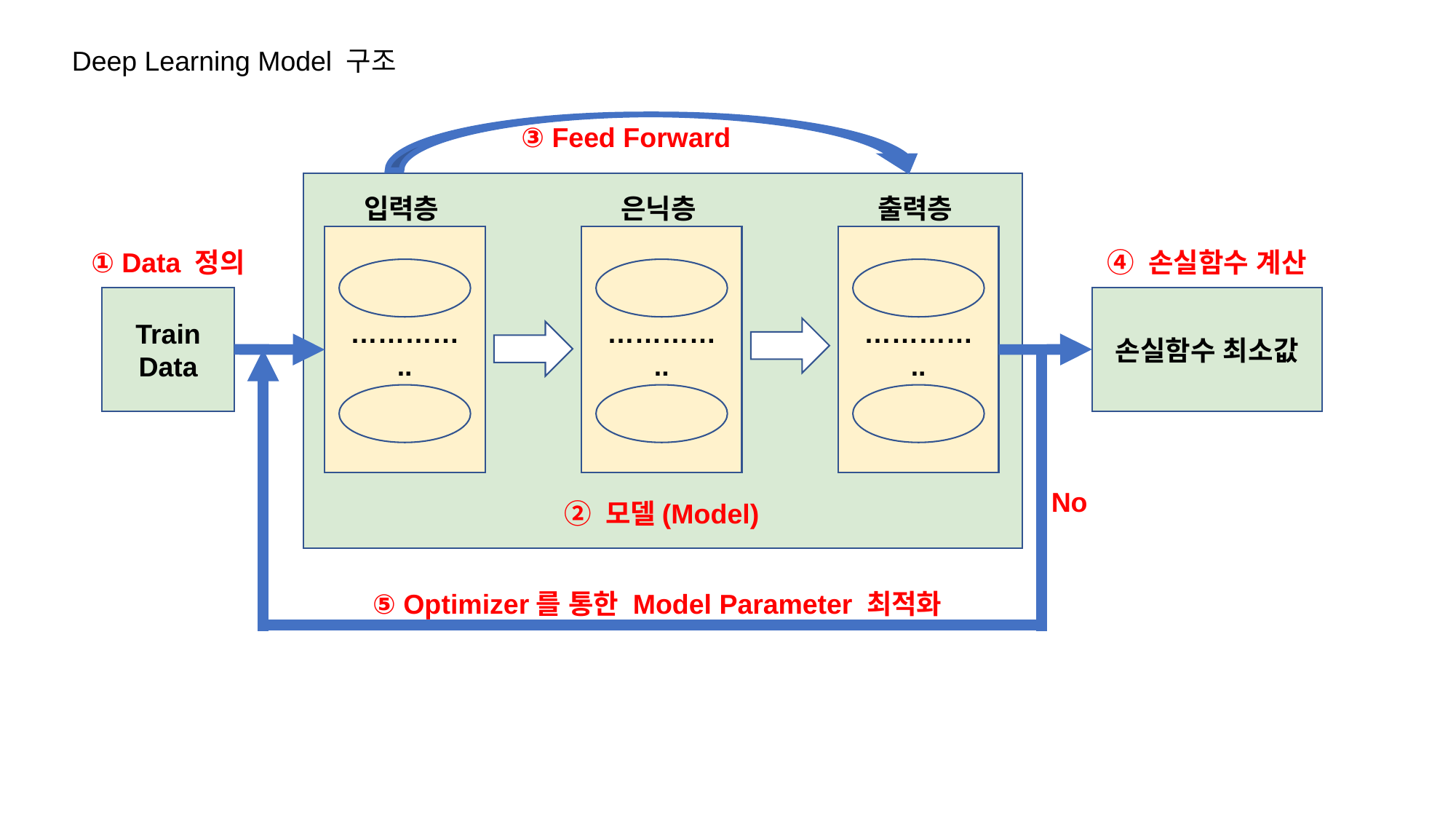

Deep Learning Model 구조
③ Feed Forward

ㅊㅇㅍㅇ
입력층

…………..

은닉층

…………..

출력층

…………..

① Data 정의
Train
Data
④ 손실함수 계산
손실함수 최소값

No
② 모델(Model)
⑤ Optimizer를 통한 Model Parameter 최적화